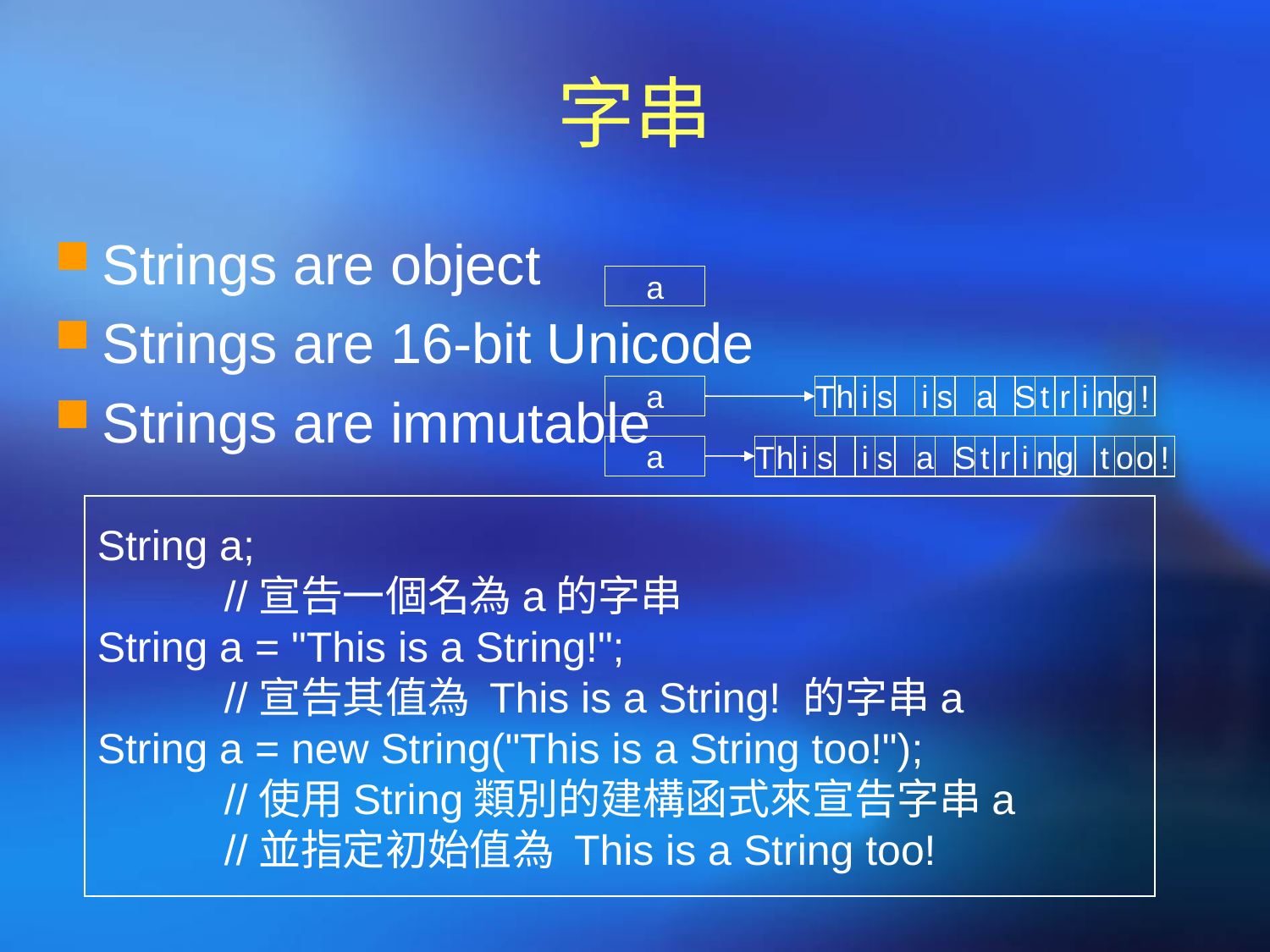

# 字串
Strings are object
Strings are 16-bit Unicode
Strings are immutable

a
T
h
i
s

i
s

a

S
t
r
i
n
g
!
a
a
T
h
i
s

i
s

a

S
t
r
i
n
g

t
o
o
!
String a;
	//宣告一個名為a的字串
String a = "This is a String!";
	//宣告其值為 This is a String! 的字串a
String a = new String("This is a String too!");
	//使用String類別的建構函式來宣告字串a
	//並指定初始值為 This is a String too!